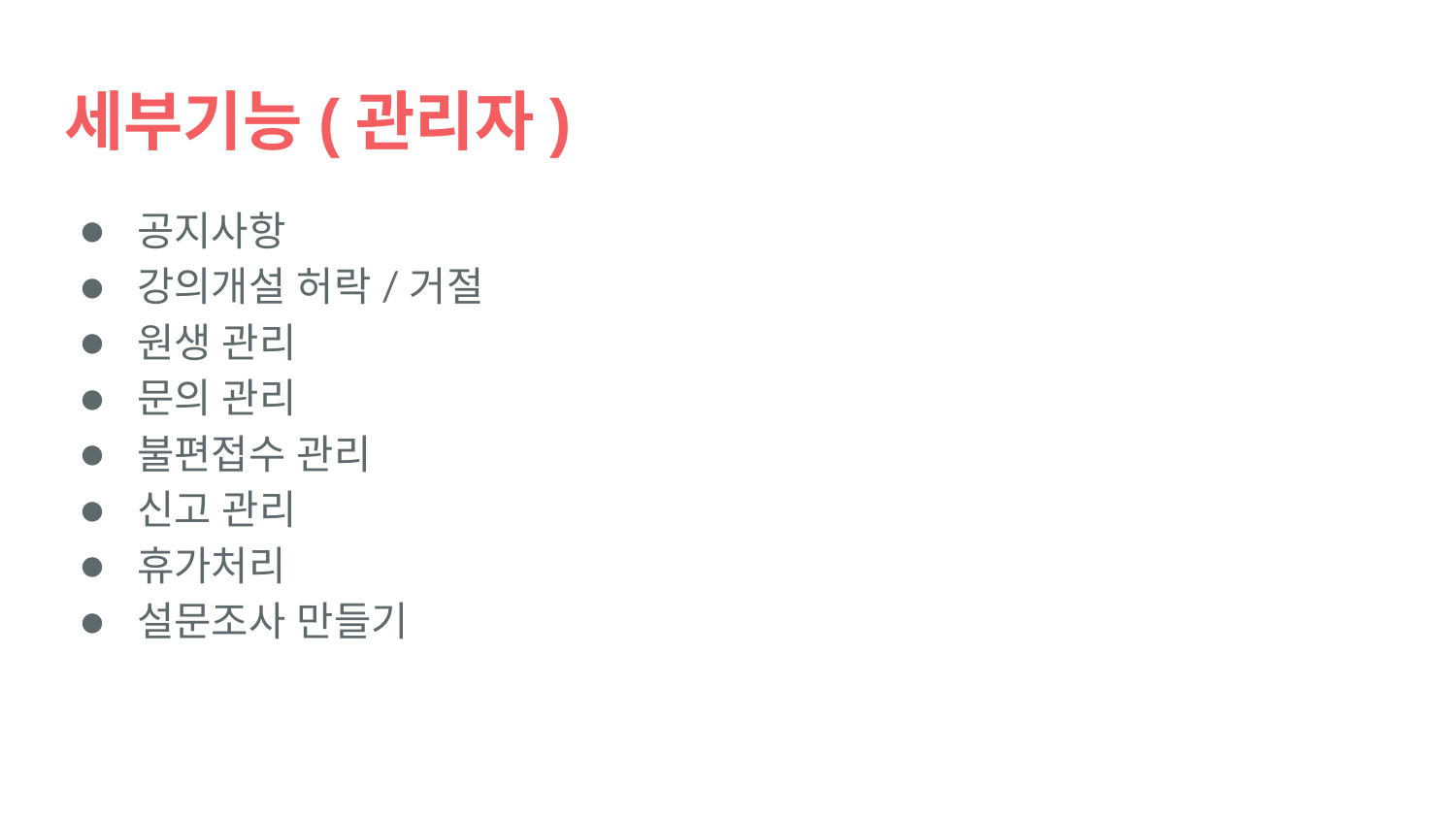

# 세부기능(관리자)
공지사항
강의개설 허락/거절
원생 관리
문의 관리
불편접수 관리
신고 관리
휴가처리
설문조사 만들기